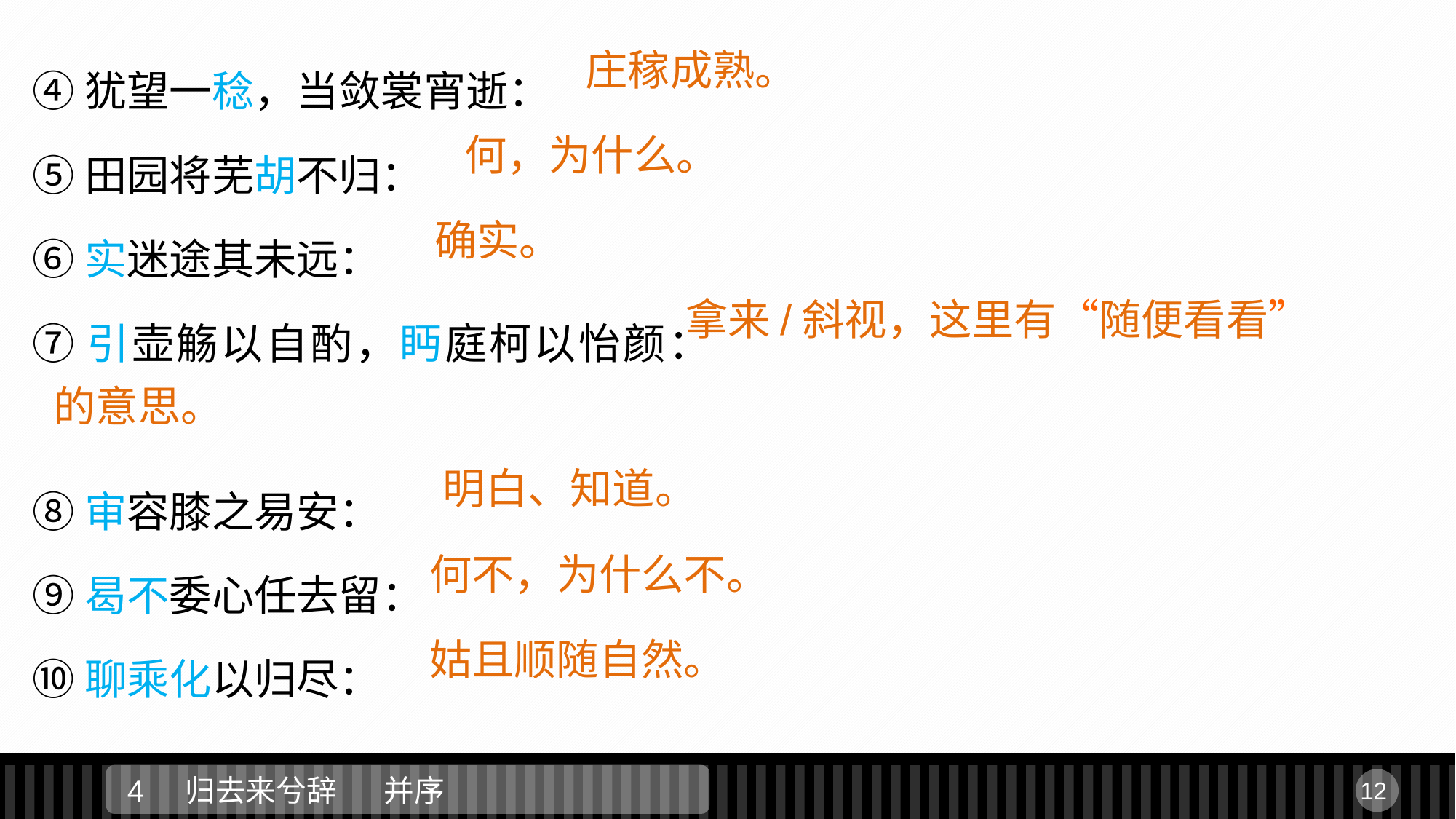

④犹望一稔，当敛裳宵逝：
⑤田园将芜胡不归：
⑥实迷途其未远：
⑦引壶觞以自酌，眄庭柯以怡颜：
⑧审容膝之易安：
⑨曷不委心任去留：
⑩聊乘化以归尽：
庄稼成熟。
何，为什么。
确实。
拿来/斜视，这里有“随便看看”
的意思。
明白、知道。
何不，为什么不。
姑且顺随自然。